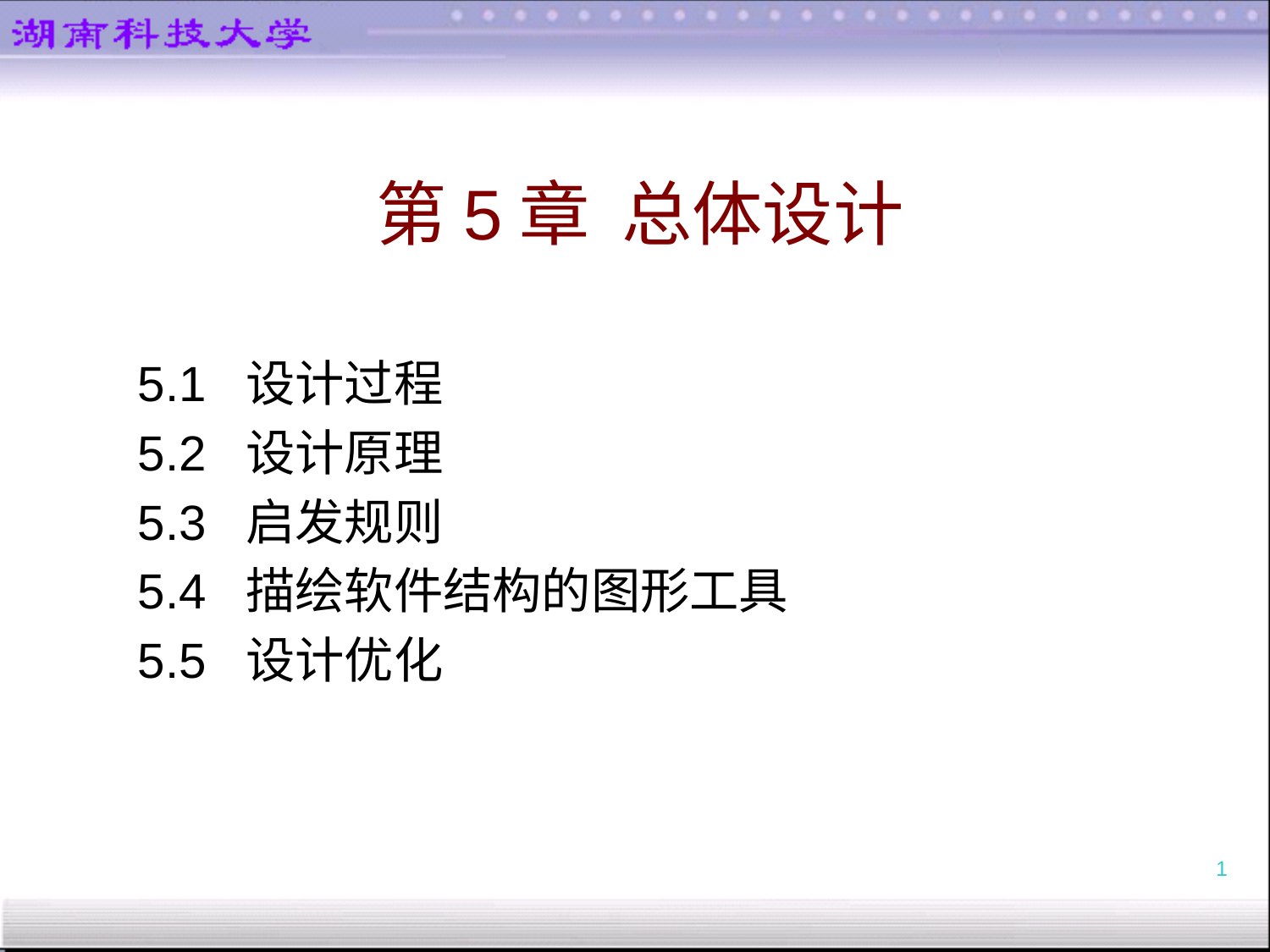

第5章  总体设计
5.1  设计过程
5.2  设计原理
5.3  启发规则
5.4  描绘软件结构的图形工具
5.5  设计优化

1